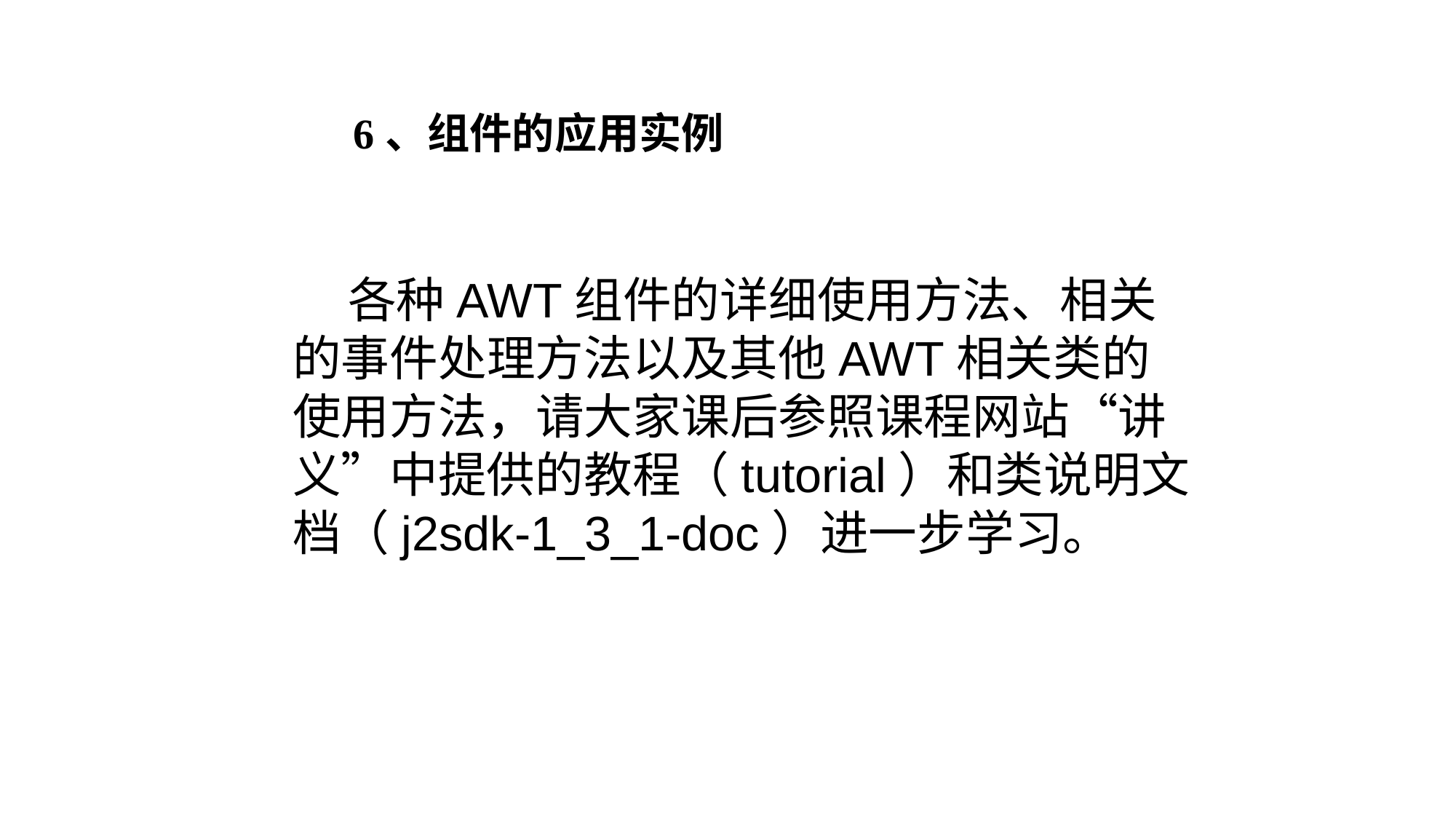

6、组件的应用实例
    各种AWT组件的详细使用方法、相关的事件处理方法以及其他AWT相关类的使用方法，请大家课后参照课程网站“讲义”中提供的教程（tutorial）和类说明文档（j2sdk-1_3_1-doc）进一步学习。